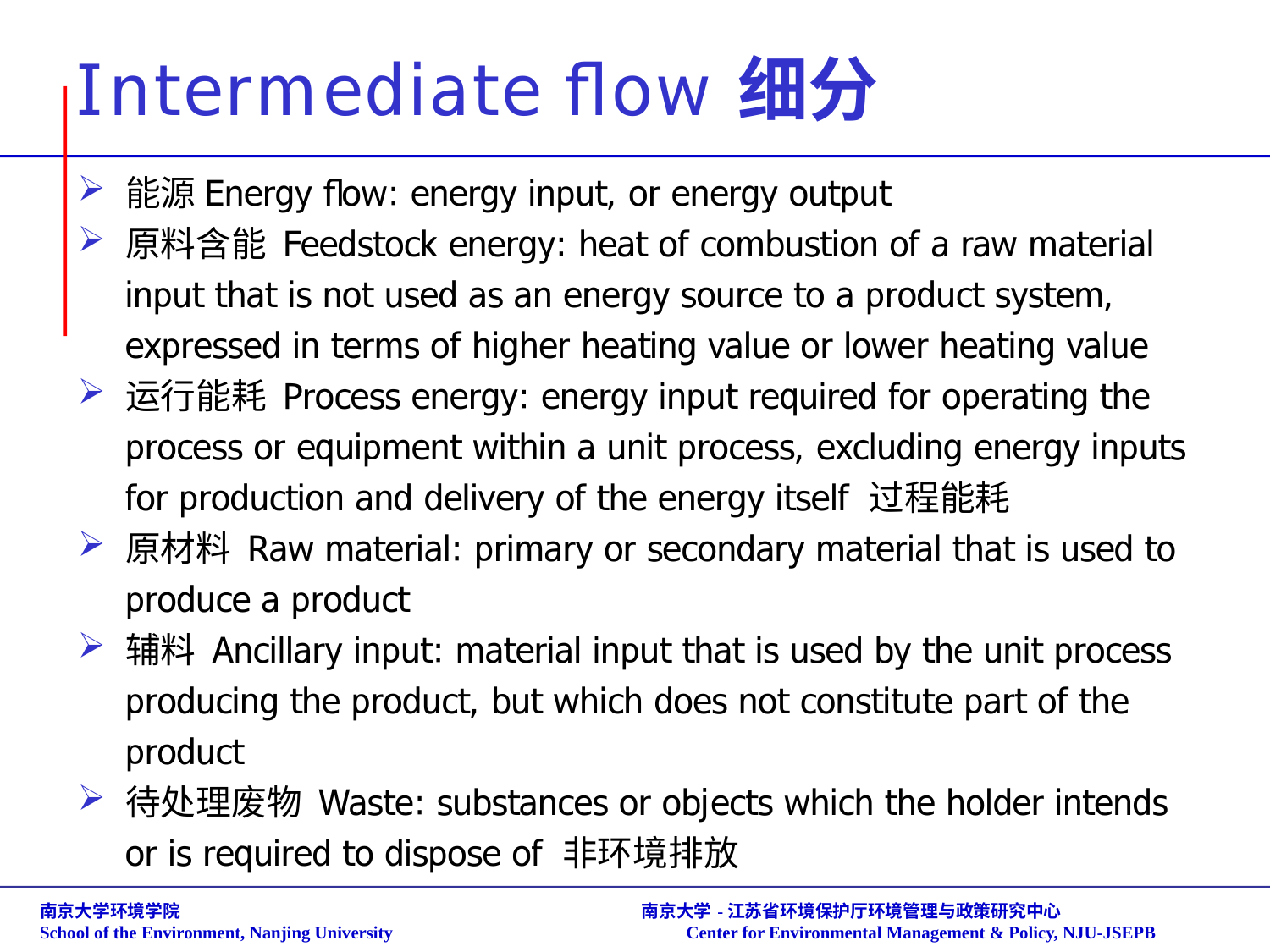

# Intermediate flow细分
能源Energy flow: energy input, or energy output
原料含能 Feedstock energy: heat of combustion of a raw material input that is not used as an energy source to a product system, expressed in terms of higher heating value or lower heating value
运行能耗 Process energy: energy input required for operating the process or equipment within a unit process, excluding energy inputs for production and delivery of the energy itself 过程能耗
原材料 Raw material: primary or secondary material that is used to produce a product
辅料 Ancillary input: material input that is used by the unit process producing the product, but which does not constitute part of the product
待处理废物 Waste: substances or objects which the holder intends or is required to dispose of 非环境排放